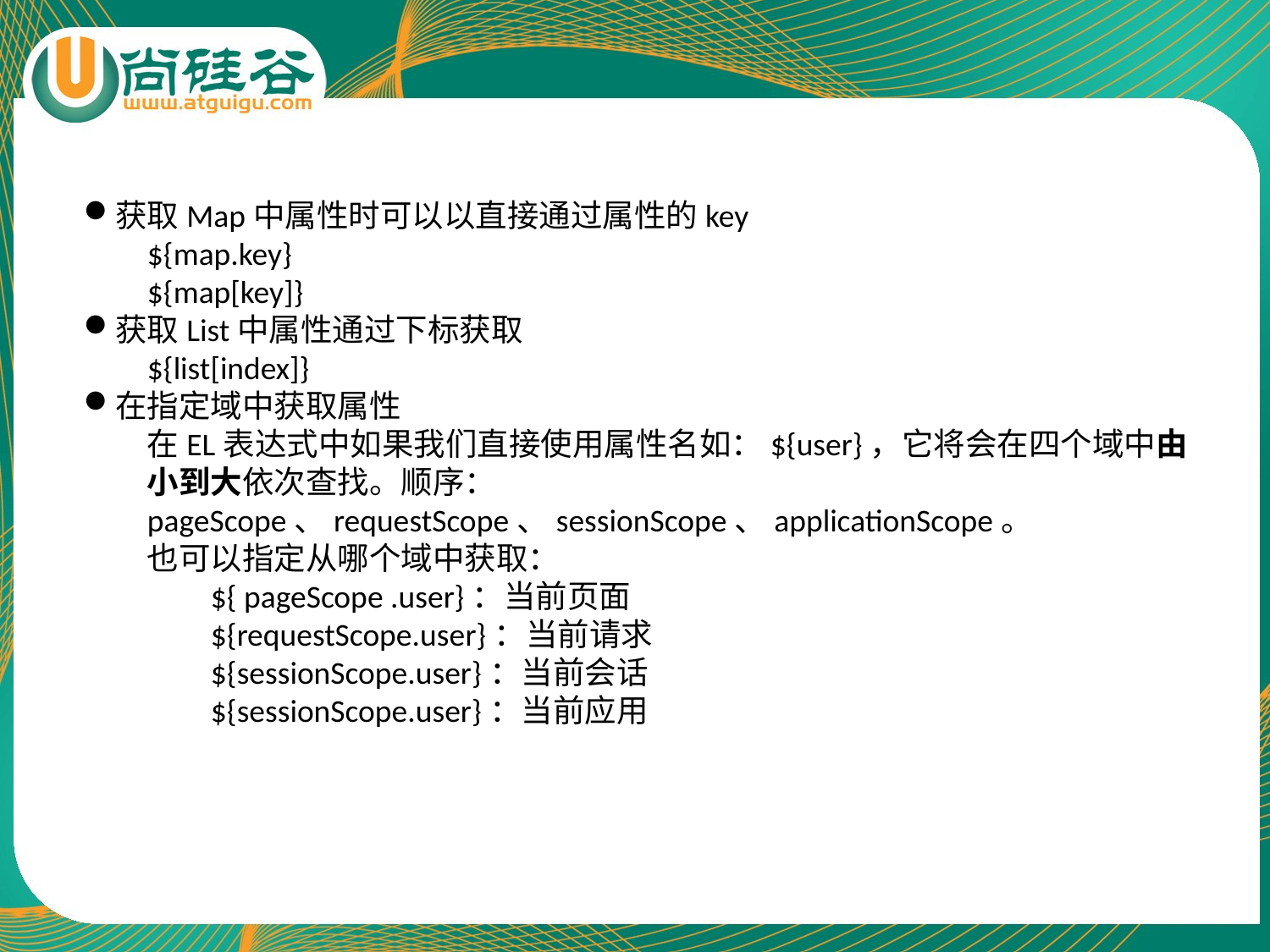

获取Map中属性时可以以直接通过属性的key
${map.key}
${map[key]}
获取List中属性通过下标获取
${list[index]}
在指定域中获取属性
在EL表达式中如果我们直接使用属性名如：${user}，它将会在四个域中由小到大依次查找。顺序：pageScope、requestScope、sessionScope、applicationScope。
也可以指定从哪个域中获取：
${ pageScope .user}：当前页面
${requestScope.user}：当前请求
${sessionScope.user}：当前会话
${sessionScope.user}：当前应用